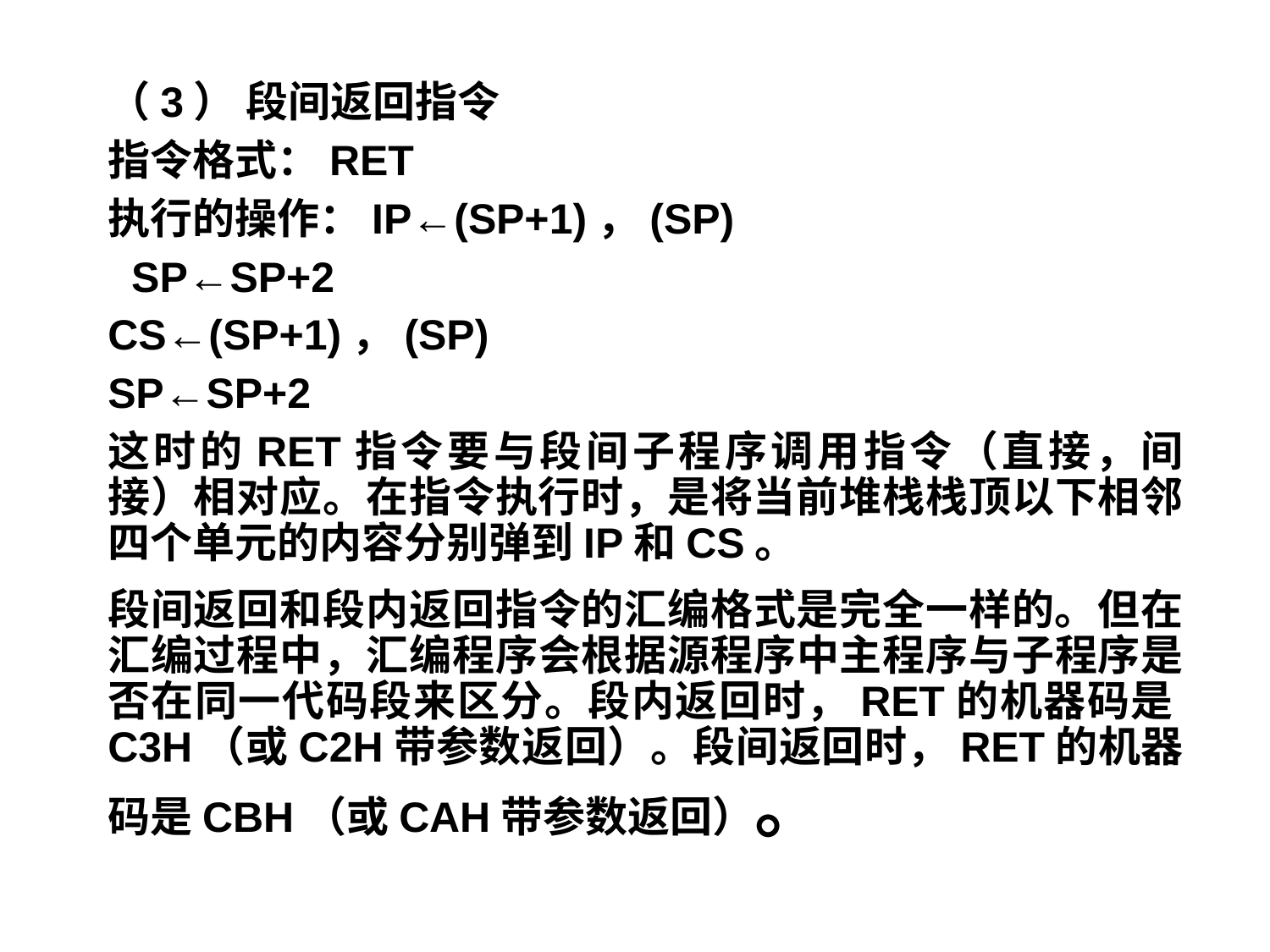

（3） 段间返回指令
指令格式：RET
执行的操作：IP←(SP+1)，(SP)
  SP←SP+2
CS←(SP+1)，(SP)
SP←SP+2
这时的RET指令要与段间子程序调用指令（直接，间接）相对应。在指令执行时，是将当前堆栈栈顶以下相邻四个单元的内容分别弹到IP和CS。
段间返回和段内返回指令的汇编格式是完全一样的。但在汇编过程中，汇编程序会根据源程序中主程序与子程序是否在同一代码段来区分。段内返回时，RET的机器码是C3H（或C2H带参数返回）。段间返回时，RET的机器码是CBH（或CAH带参数返回）。